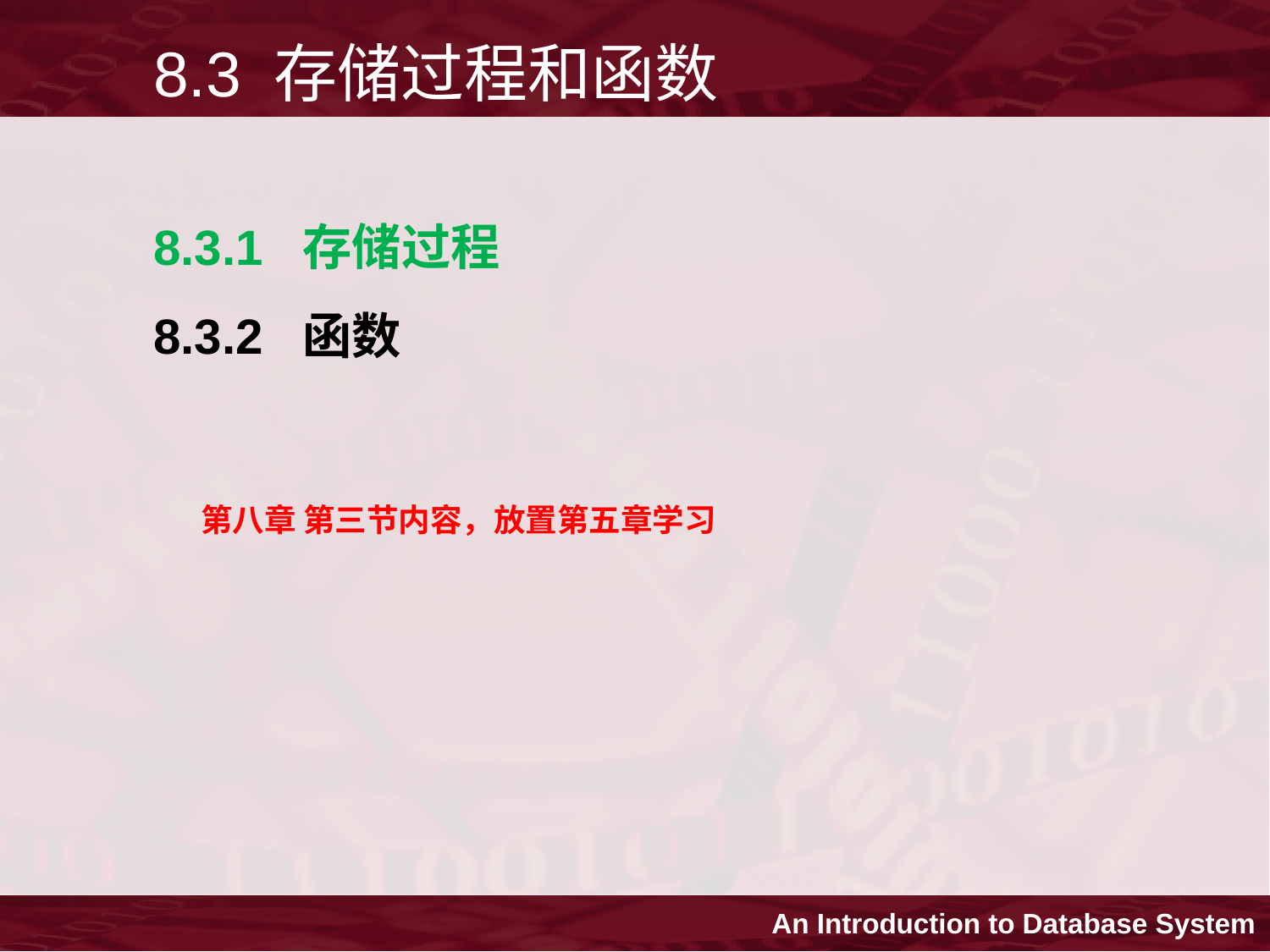

8.3 存储过程和函数
8.3.1  存储过程
8.3.2  函数
第八章 第三节内容，放置第五章学习